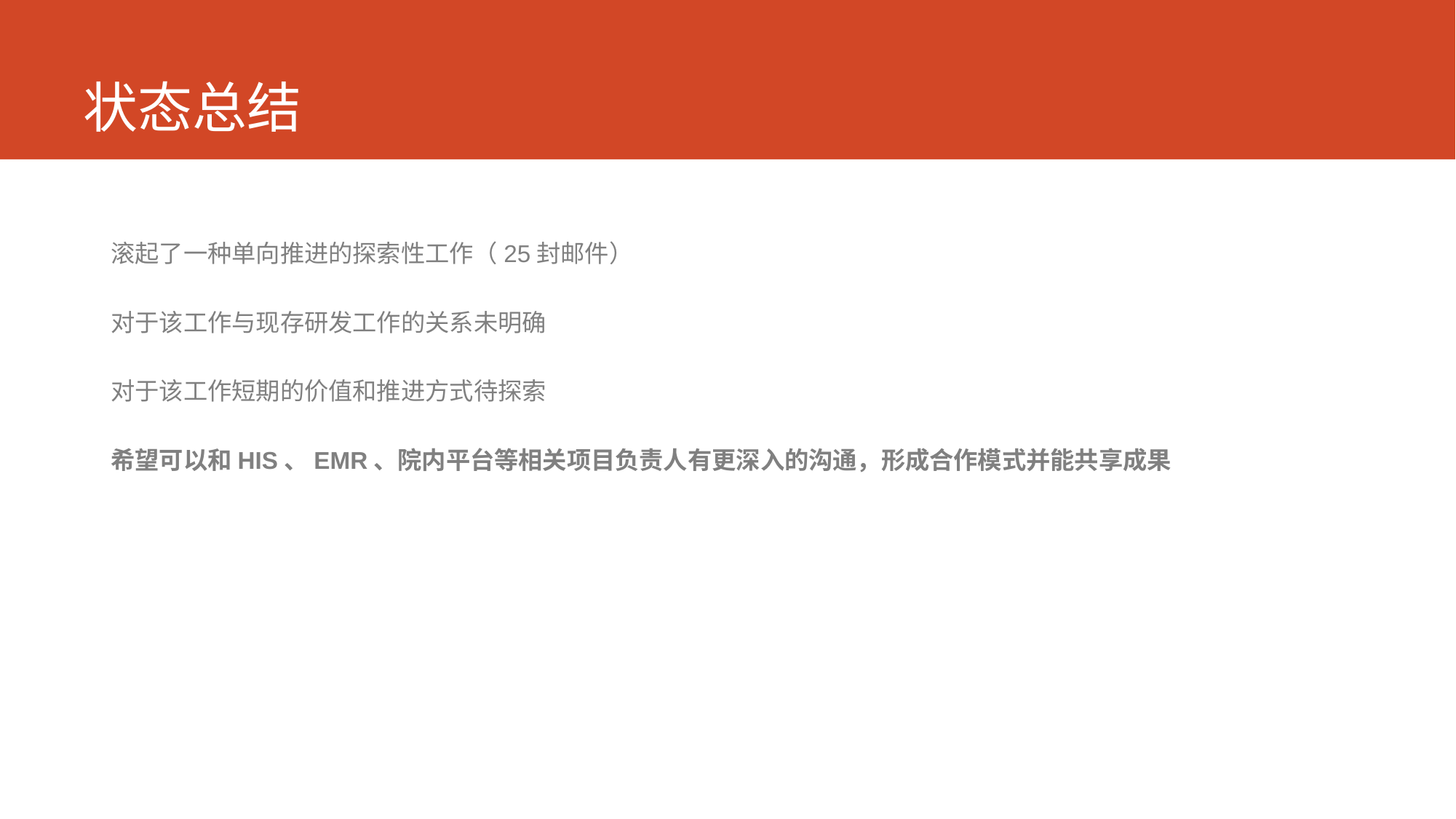

# 状态总结
滚起了一种单向推进的探索性工作（25封邮件）
对于该工作与现存研发工作的关系未明确
对于该工作短期的价值和推进方式待探索
希望可以和HIS、EMR、院内平台等相关项目负责人有更深入的沟通，形成合作模式并能共享成果